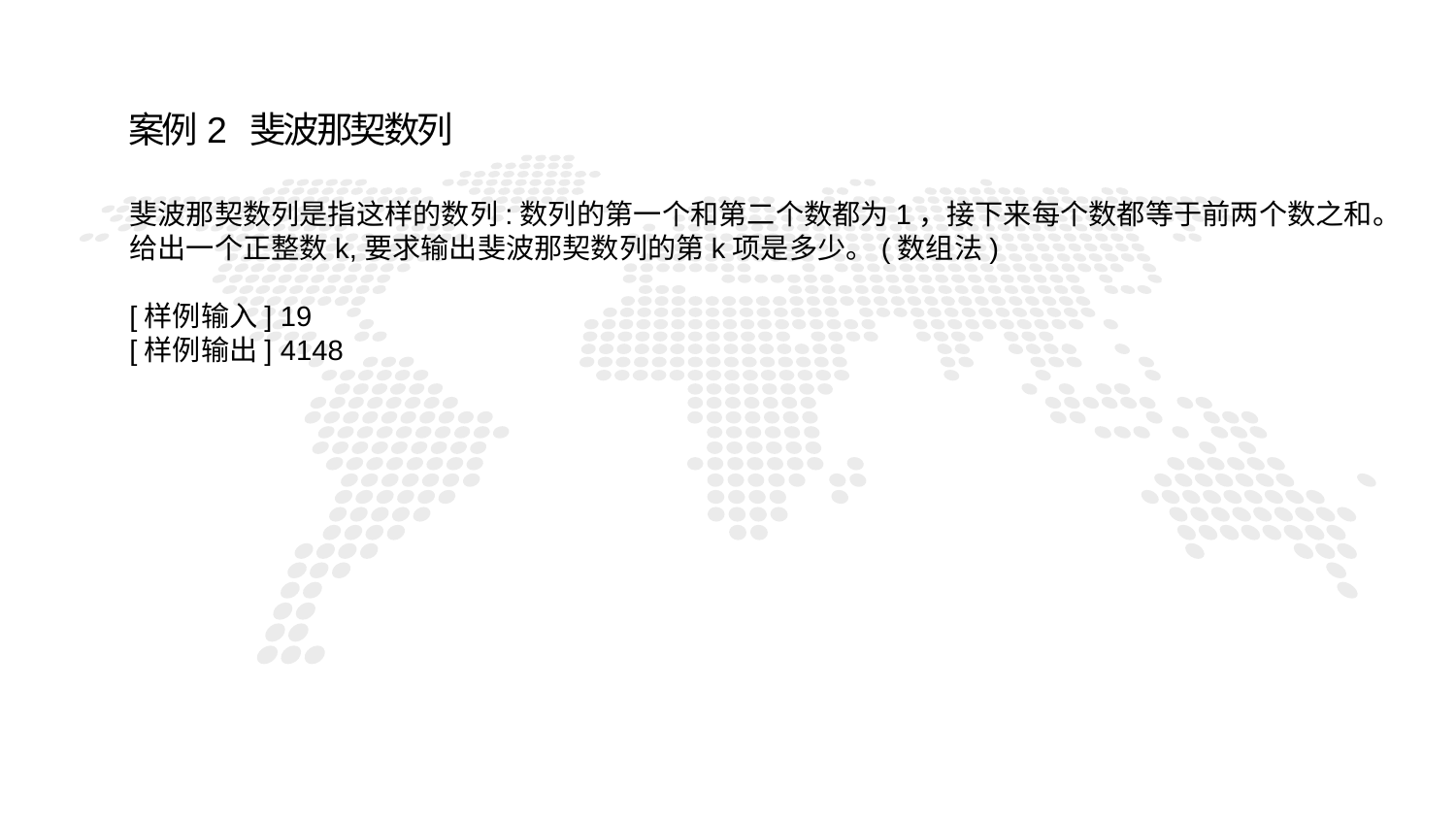

案例2  斐波那契数列
斐波那契数列是指这样的数列:数列的第一个和第二个数都为1，接下来每个数都等于前两个数之和。
给出一个正整数k,要求输出斐波那契数列的第k项是多少。(数组法)

[样例输入] 19
[样例输出] 4148